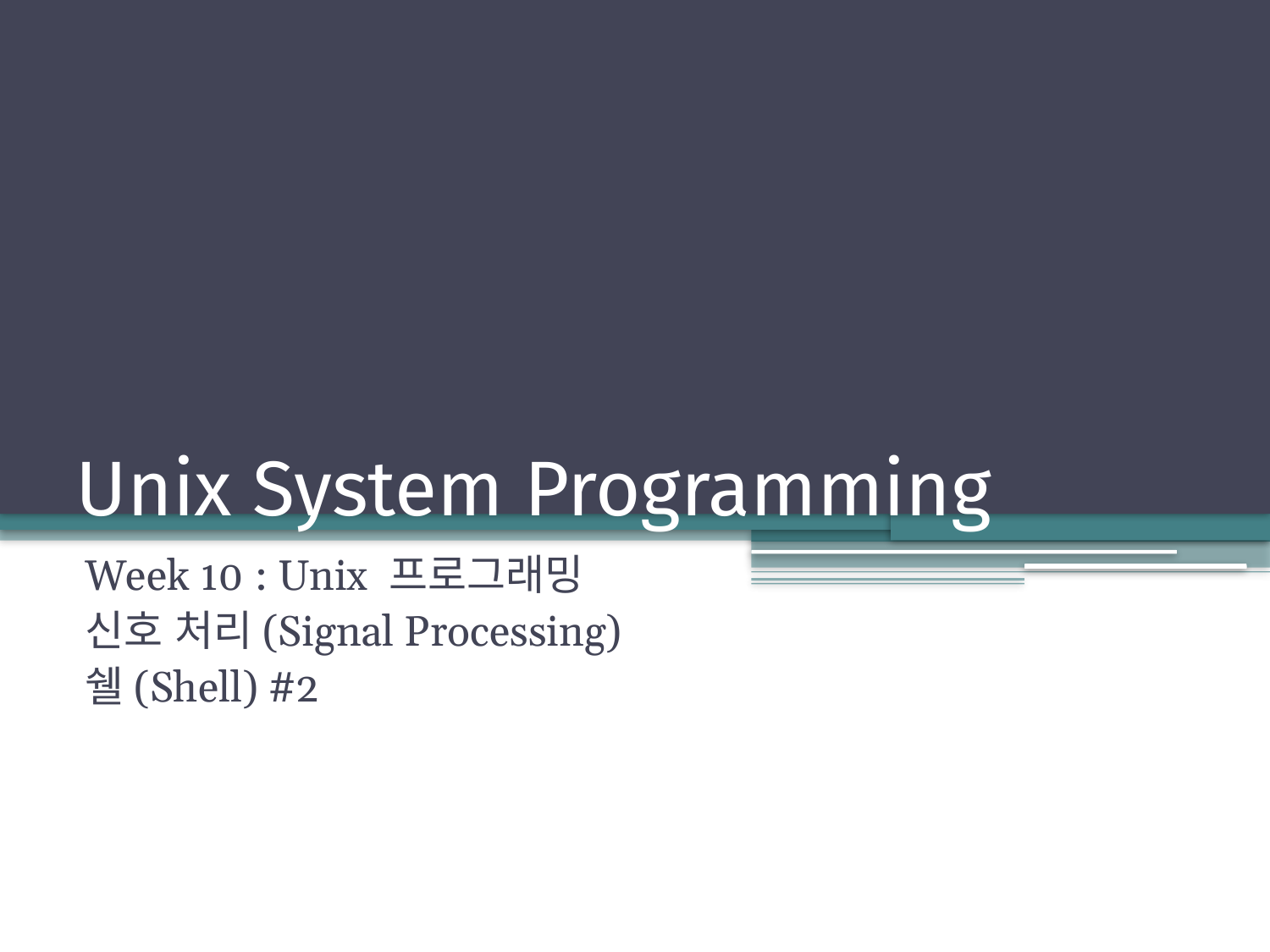

# Unix System Programming
Week 10 : Unix 프로그래밍
신호 처리(Signal Processing)
쉘(Shell) #2